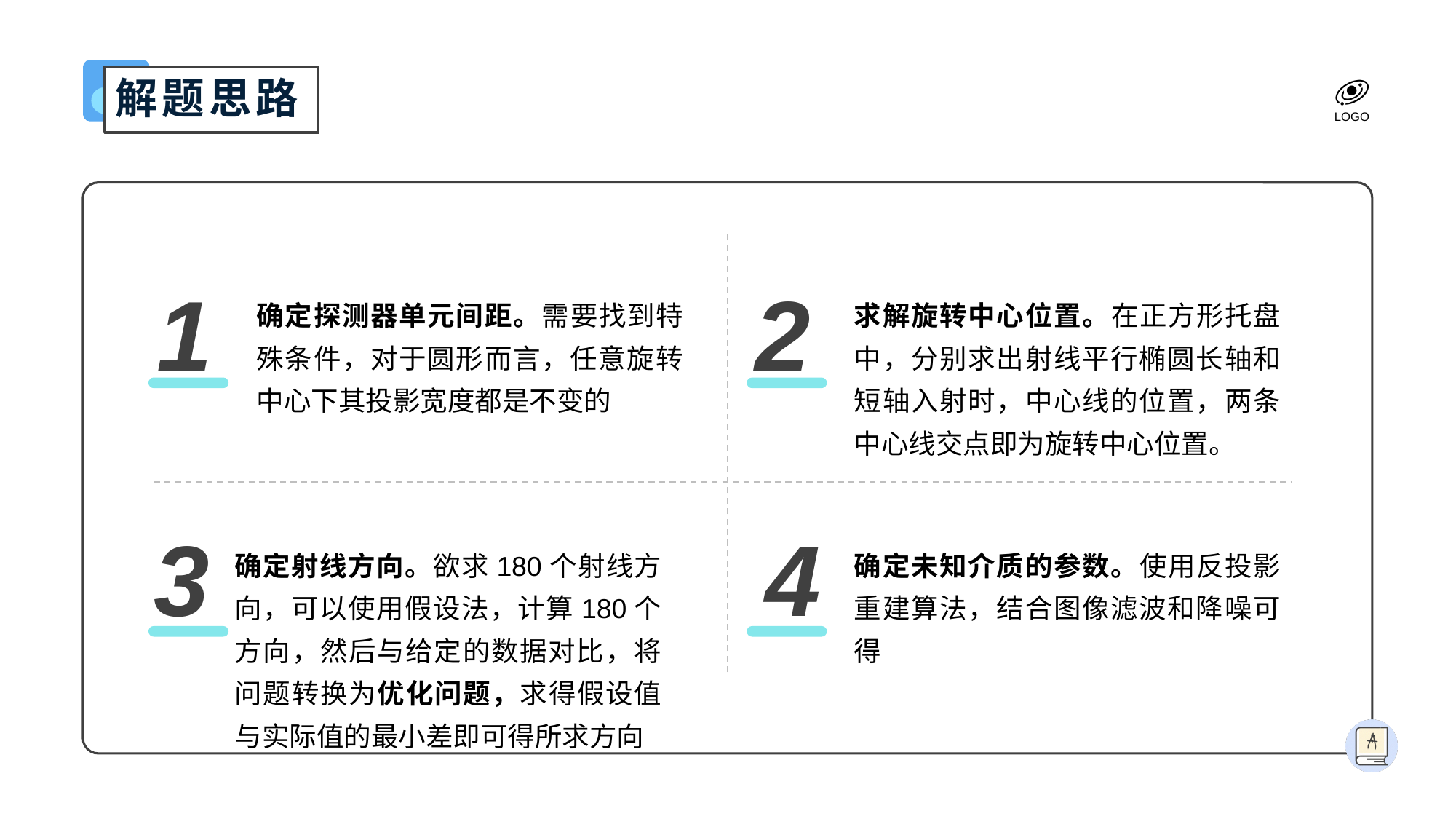

解题思路
1
2
确定探测器单元间距。需要找到特殊条件，对于圆形而言，任意旋转中心下其投影宽度都是不变的
求解旋转中心位置。在正方形托盘中，分别求出射线平行椭圆长轴和短轴入射时，中心线的位置，两条中心线交点即为旋转中心位置。
3
4
确定射线方向。欲求180个射线方向，可以使用假设法，计算180个方向，然后与给定的数据对比，将问题转换为优化问题，求得假设值与实际值的最小差即可得所求方向
确定未知介质的参数。使用反投影重建算法，结合图像滤波和降噪可得